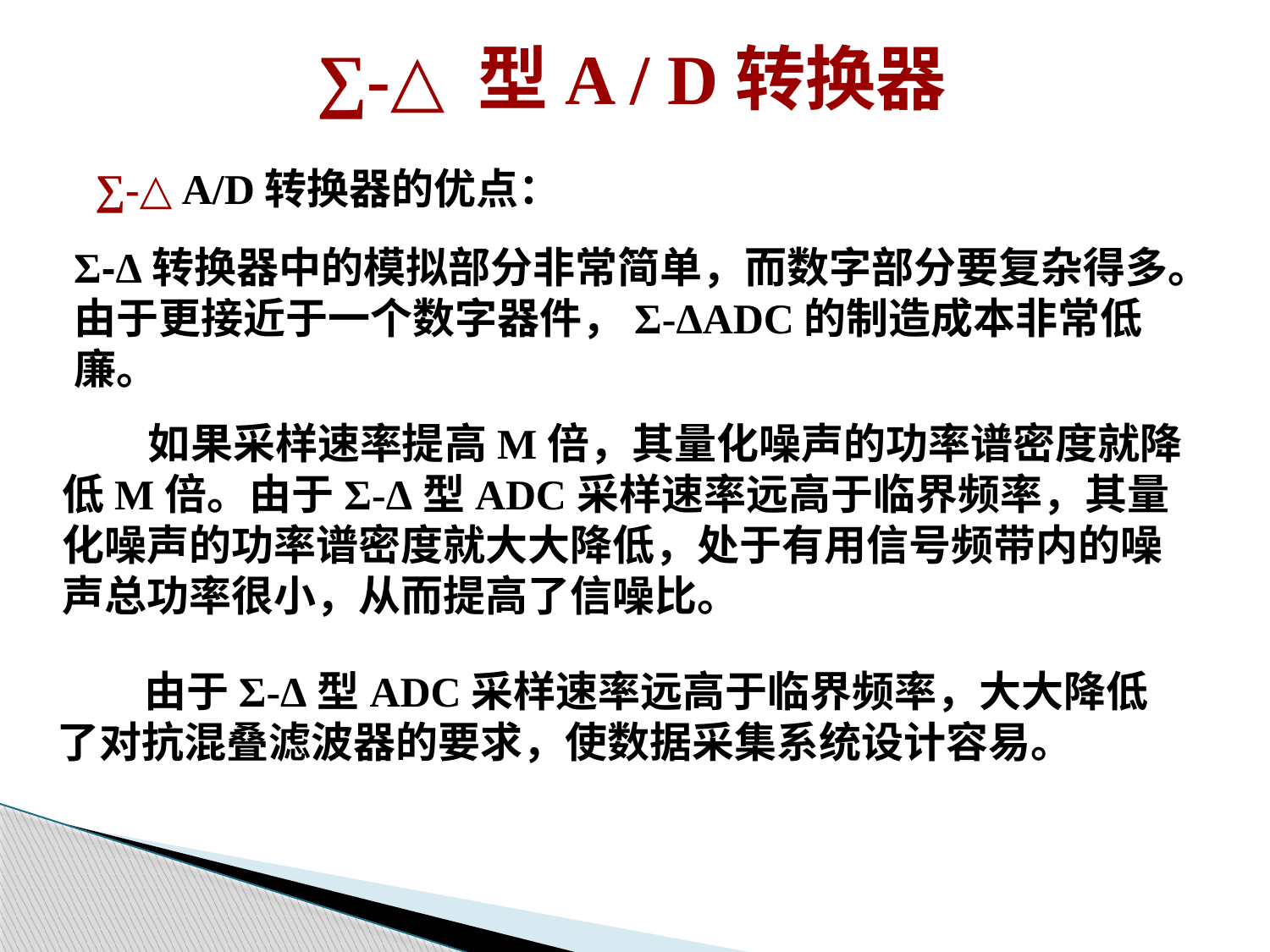

∑-△型A / D转换器
∑-△A/D转换器的优点：
Σ-Δ转换器中的模拟部分非常简单，而数字部分要复杂得多。由于更接近于一个数字器件，Σ-ΔADC的制造成本非常低廉。

        如果采样速率提高M倍，其量化噪声的功率谱密度就降低M倍。由于Σ-Δ型ADC采样速率远高于临界频率，其量化噪声的功率谱密度就大大降低，处于有用信号频带内的噪声总功率很小，从而提高了信噪比。
        由于Σ-Δ型ADC采样速率远高于临界频率，大大降低了对抗混叠滤波器的要求，使数据采集系统设计容易。